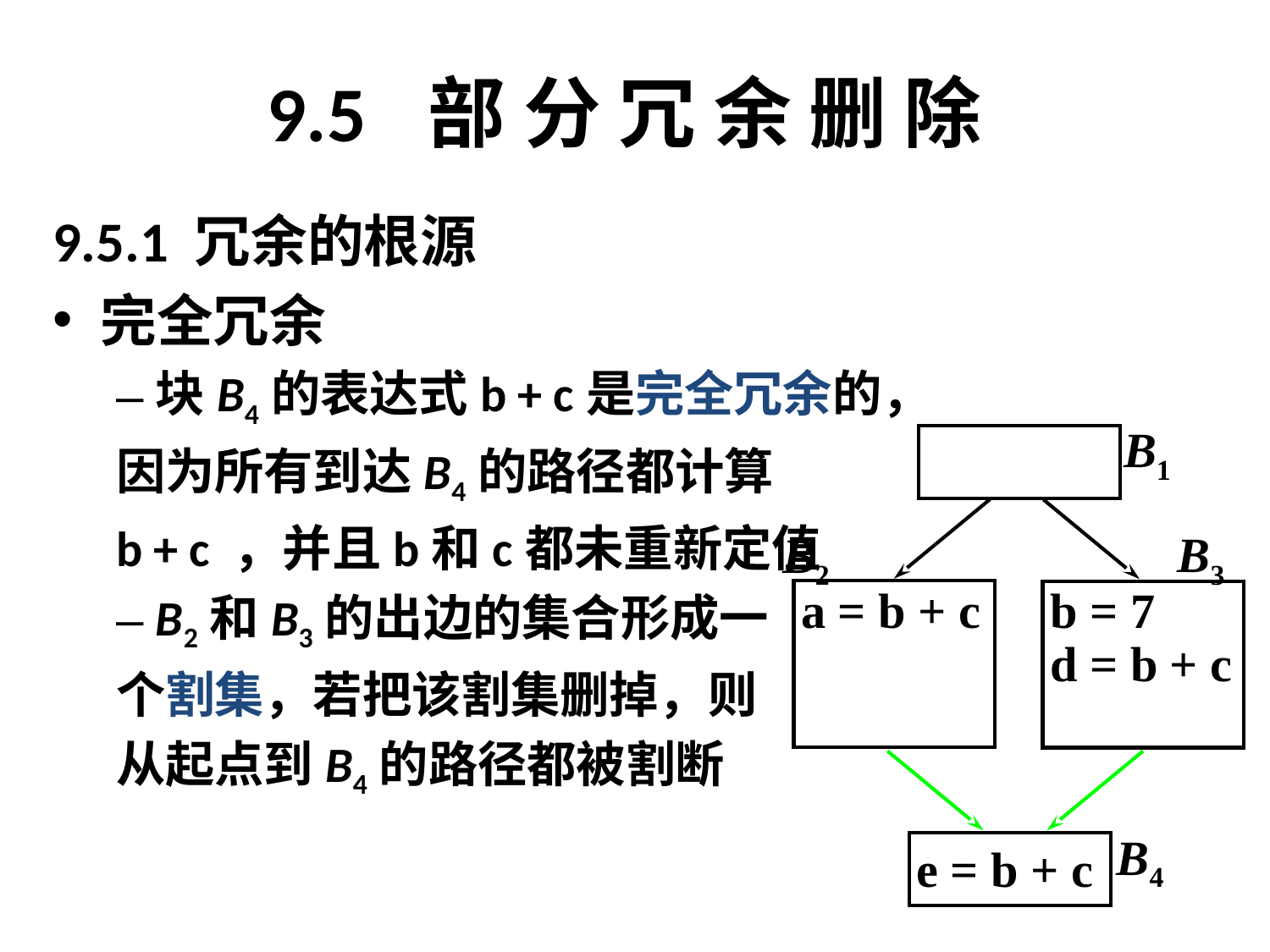

# 9.5  部 分 冗 余 删 除
9.5.1 冗余的根源
完全冗余
块B4的表达式b + c是完全冗余的，
因为所有到达B4的路径都计算
b + c ，并且b和c都未重新定值
B2和B3的出边的集合形成一
个割集，若把该割集删掉，则
从起点到B4的路径都被割断
B1

B3
B2
a = b + c
b = 7
d = b + c

B4
e = b + c